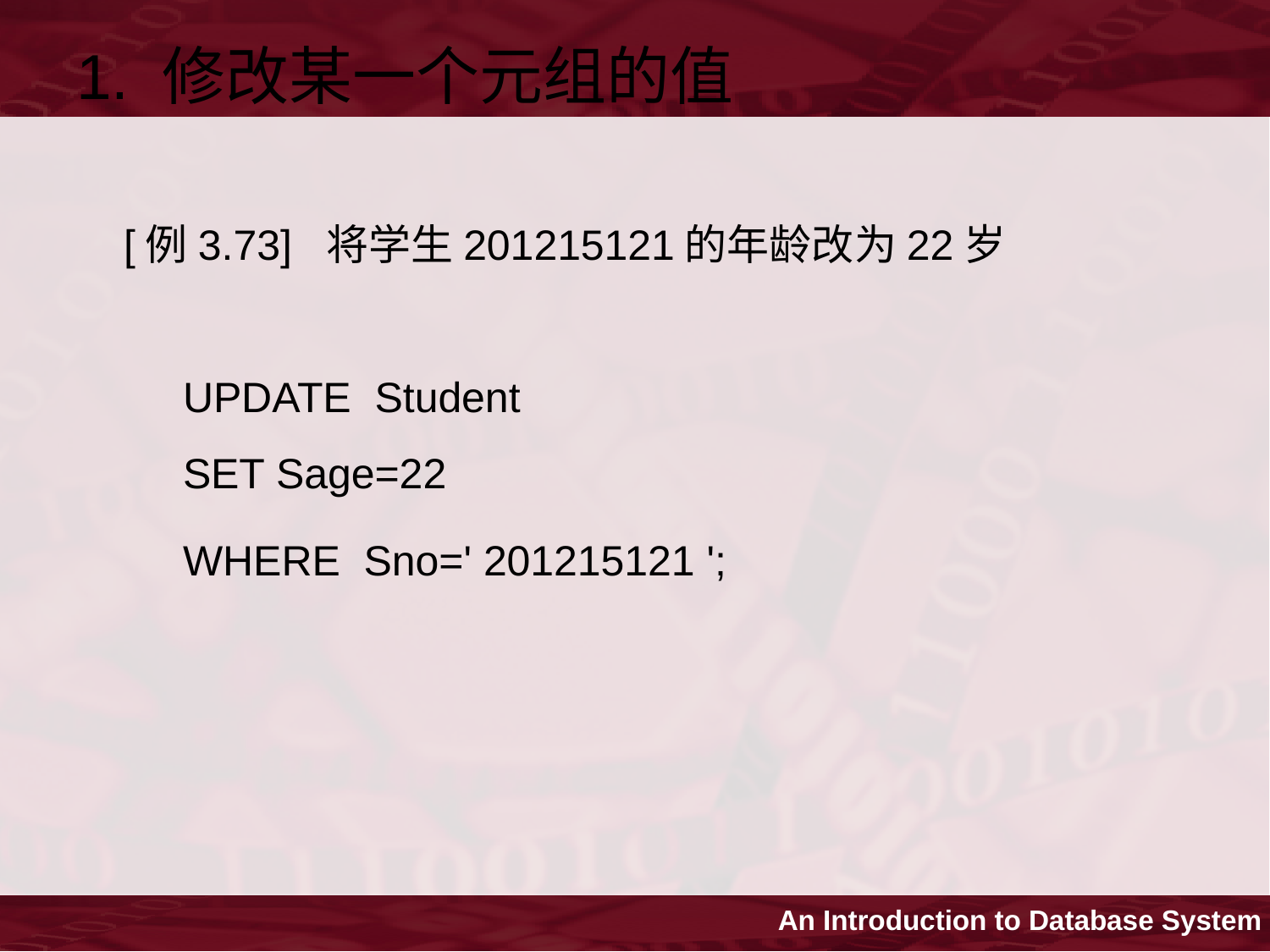

1. 修改某一个元组的值
    [例3.73]  将学生201215121的年龄改为22岁

         UPDATE  Student
         SET Sage=22
         WHERE  Sno=' 201215121 ';